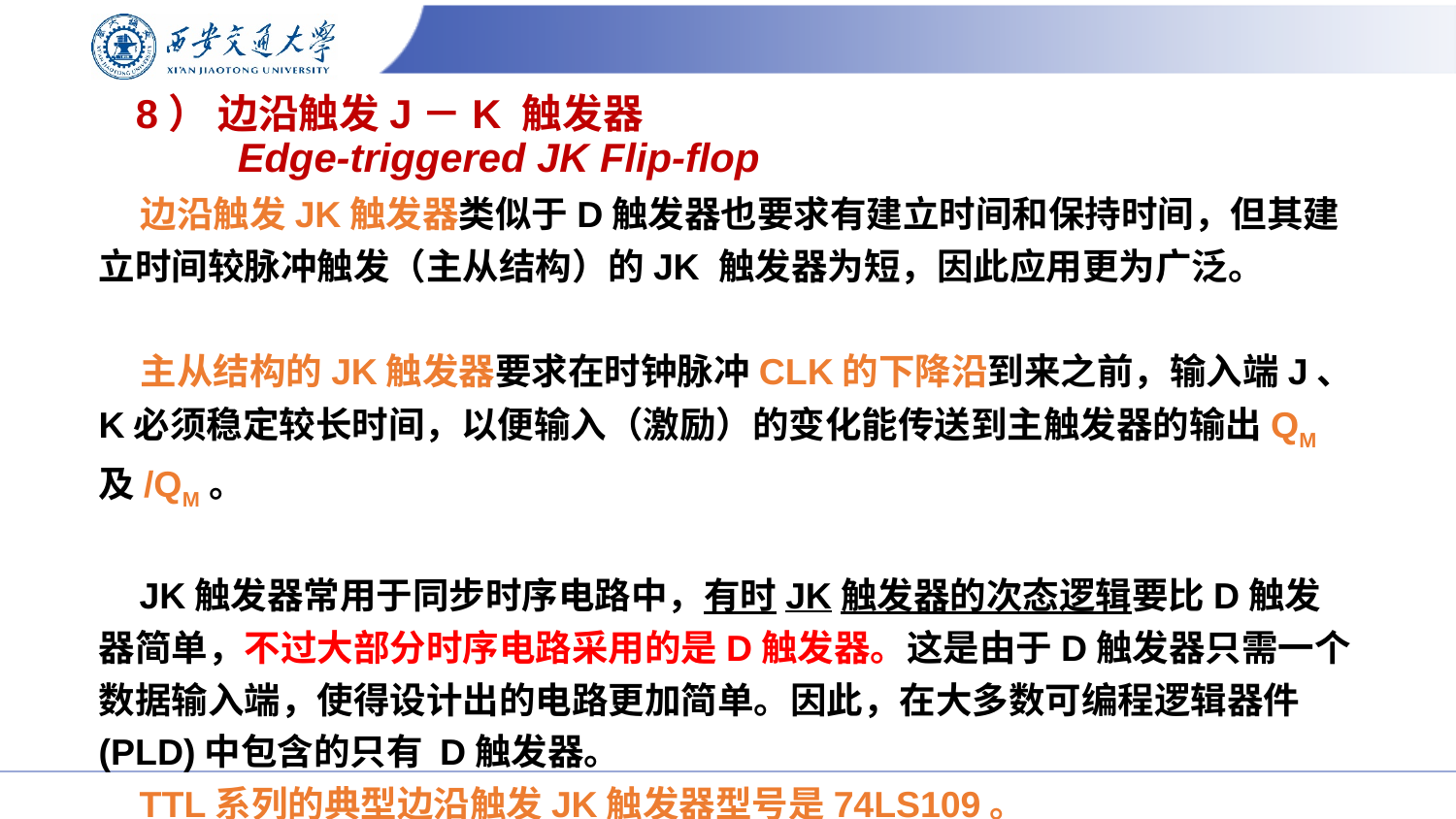

# 8） 边沿触发J－K 触发器 Edge-triggered JK Flip-flop
    边沿触发JK触发器类似于D触发器也要求有建立时间和保持时间，但其建立时间较脉冲触发（主从结构）的JK 触发器为短，因此应用更为广泛。

    主从结构的JK触发器要求在时钟脉冲CLK的下降沿到来之前，输入端J、K必须稳定较长时间，以便输入（激励）的变化能传送到主触发器的输出QM及/QM。

    JK触发器常用于同步时序电路中，有时JK触发器的次态逻辑要比D触发器简单，不过大部分时序电路采用的是D触发器。这是由于D触发器只需一个数据输入端，使得设计出的电路更加简单。因此，在大多数可编程逻辑器件(PLD)中包含的只有 D触发器。
    TTL系列的典型边沿触发JK触发器型号是74LS109。